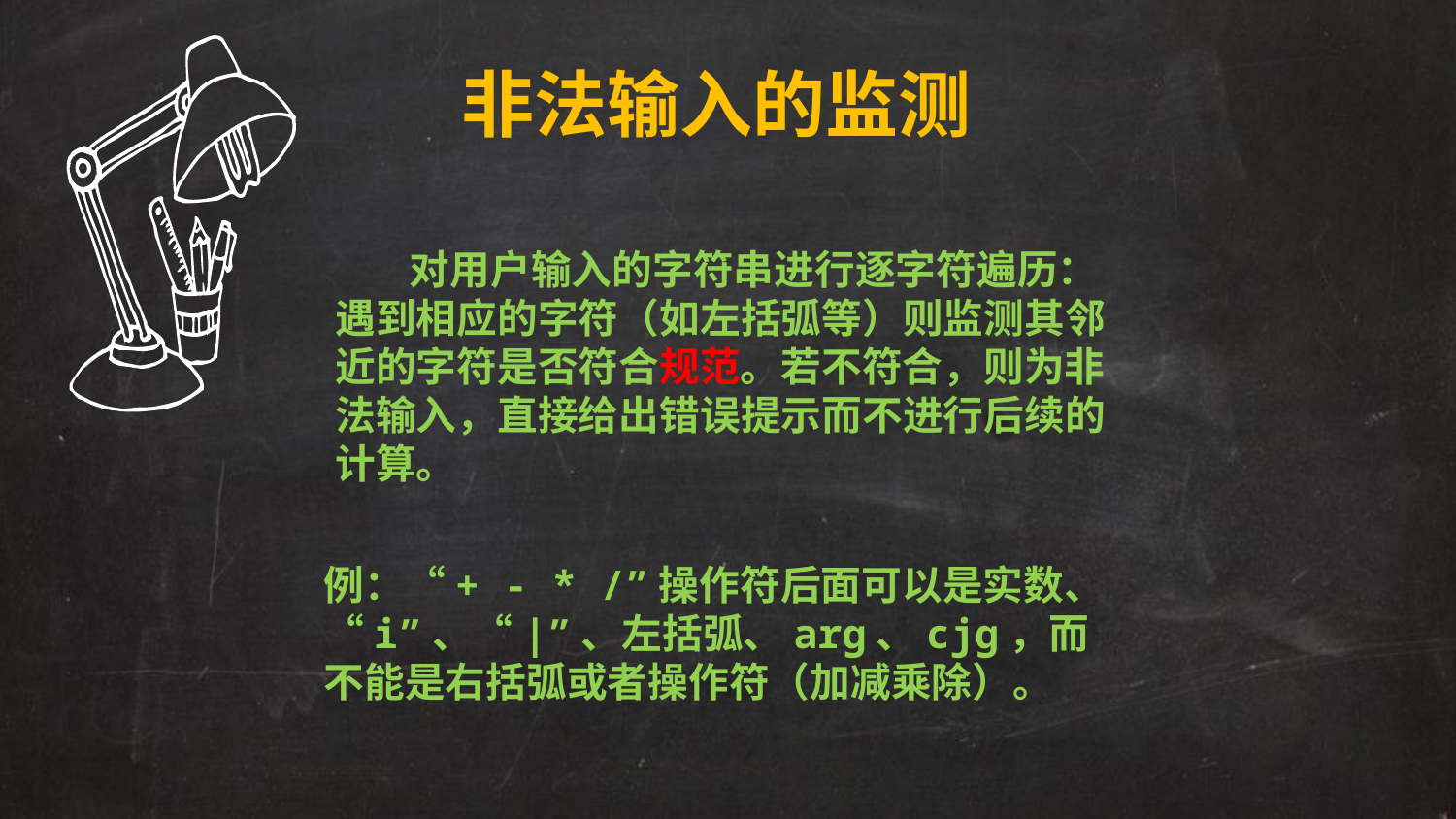

非法输入的监测
       对用户输入的字符串进行逐字符遍历：遇到相应的字符（如左括弧等）则监测其邻近的字符是否符合规范。若不符合，则为非法输入，直接给出错误提示而不进行后续的计算。
例：“+ - * /”操作符后面可以是实数、“i”、“|”、左括弧、arg、cjg，而不能是右括弧或者操作符（加减乘除）。